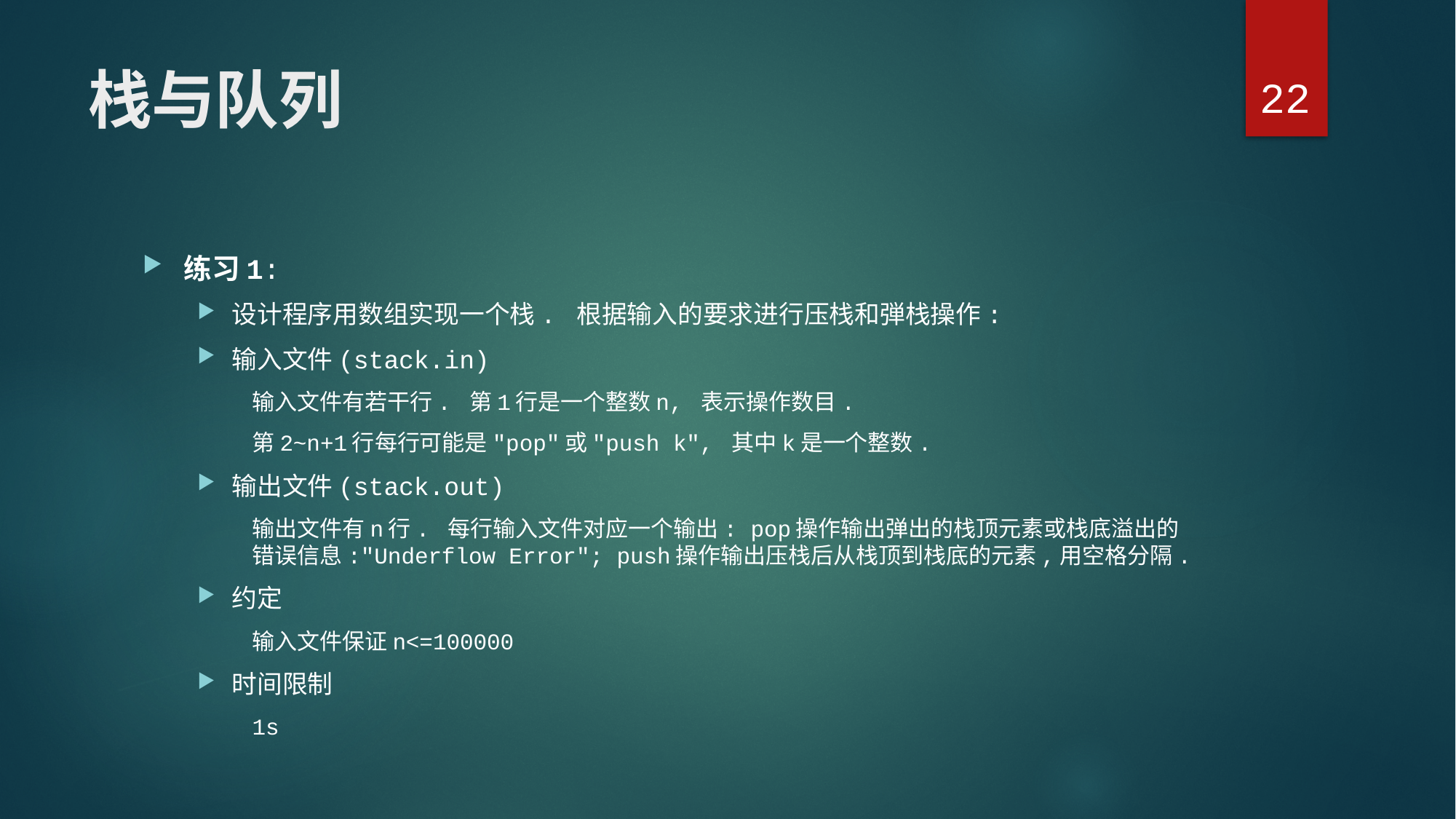

22
# 栈与队列
练习1:
设计程序用数组实现一个栈. 根据输入的要求进行压栈和弾栈操作:
输入文件(stack.in)
输入文件有若干行. 第1行是一个整数n, 表示操作数目.
第2~n+1行每行可能是"pop"或"push k", 其中k是一个整数.
输出文件(stack.out)
输出文件有n行. 每行输入文件对应一个输出: pop操作输出弹出的栈顶元素或栈底溢出的错误信息:"Underflow Error"; push操作输出压栈后从栈顶到栈底的元素,用空格分隔.
约定
输入文件保证n<=100000
时间限制
1s